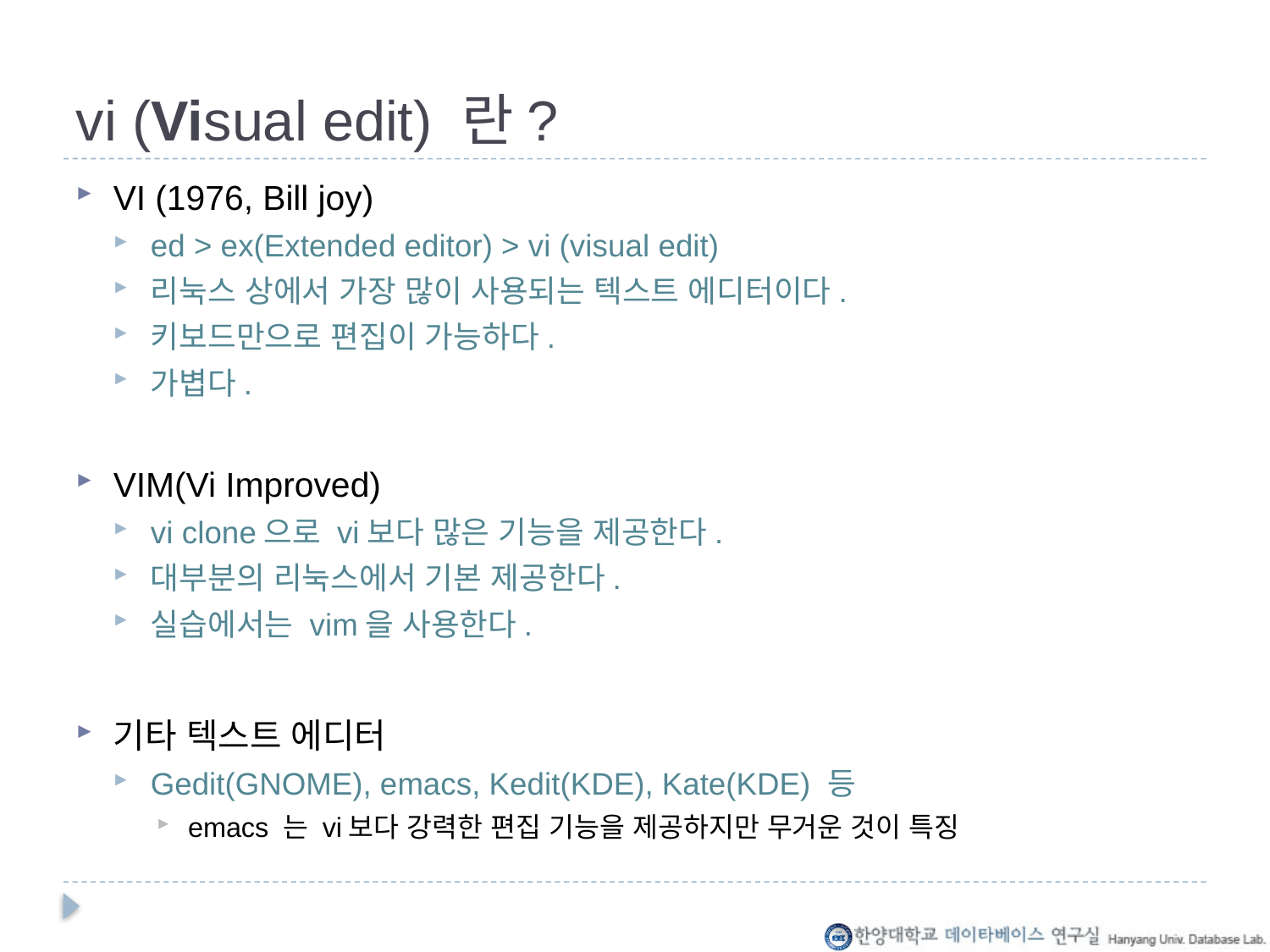

# vi (Visual edit) 란?
VI (1976, Bill joy)
ed > ex(Extended editor) > vi (visual edit)
리눅스 상에서 가장 많이 사용되는 텍스트 에디터이다.
키보드만으로 편집이 가능하다.
가볍다.

VIM(Vi Improved)
vi clone으로 vi보다 많은 기능을 제공한다.
대부분의 리눅스에서 기본 제공한다.
실습에서는 vim을 사용한다.

기타 텍스트 에디터
Gedit(GNOME), emacs, Kedit(KDE), Kate(KDE) 등
emacs 는 vi보다 강력한 편집 기능을 제공하지만 무거운 것이 특징